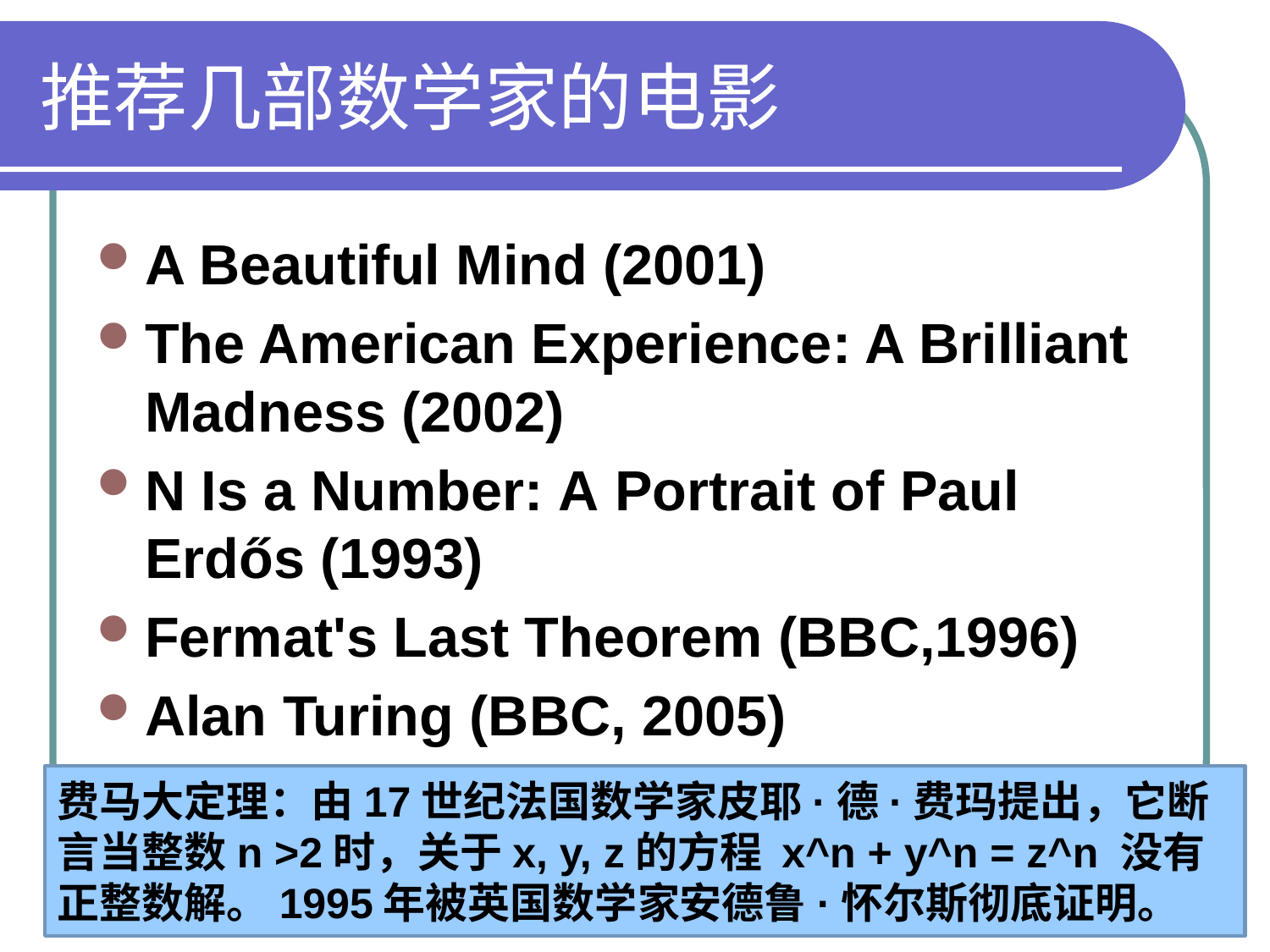

# 推荐几部数学家的电影
A Beautiful Mind (2001)
The American Experience: A Brilliant Madness (2002)
N Is a Number: A Portrait of Paul Erdős (1993)
Fermat's Last Theorem (BBC,1996)
Alan Turing (BBC, 2005)
费马大定理：由17世纪法国数学家皮耶·德·费玛提出，它断言当整数n >2时，关于x, y, z的方程 x^n + y^n = z^n 没有正整数解。1995年被英国数学家安德鲁·怀尔斯彻底证明。
2020/11/20
13